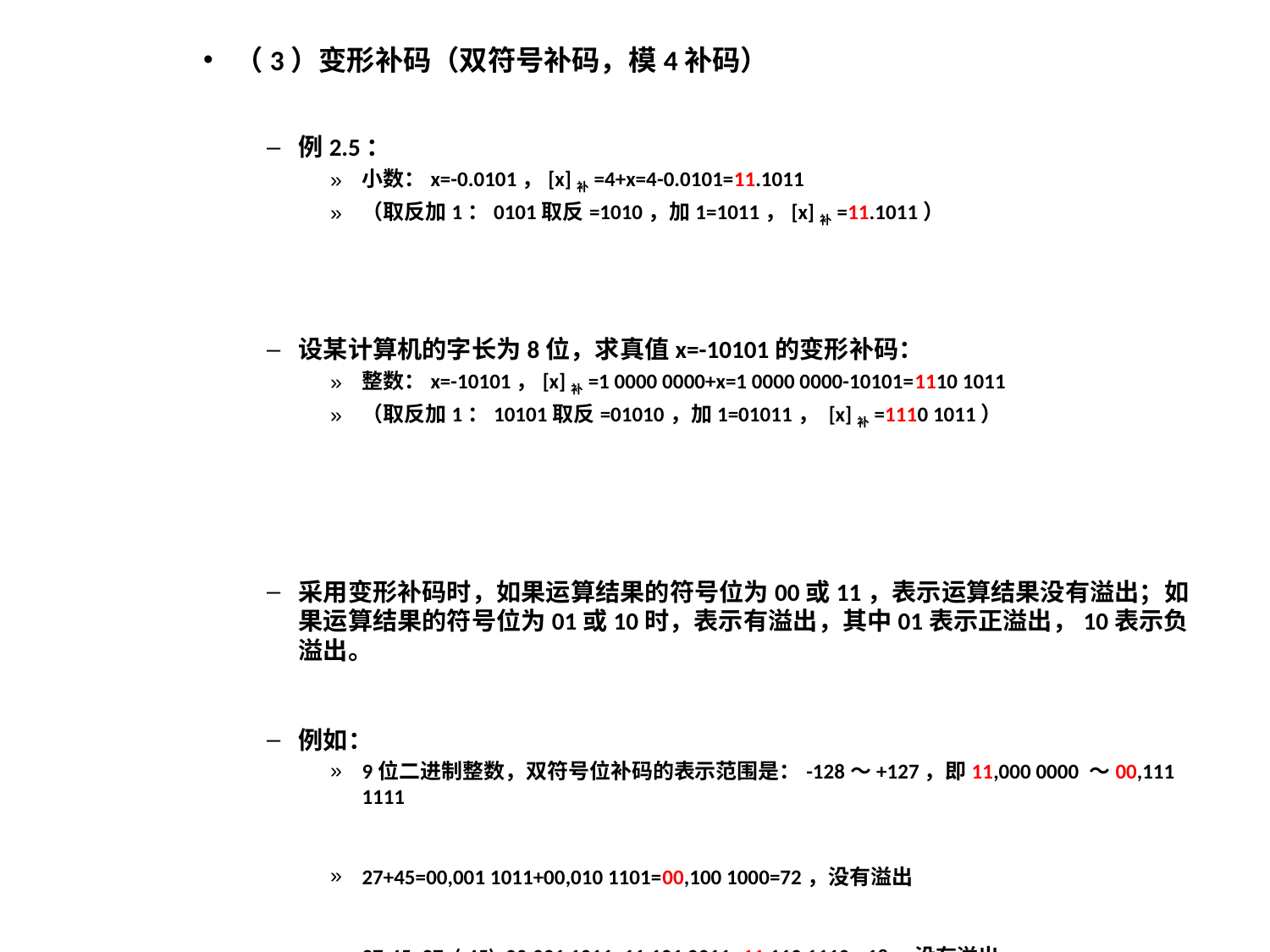

（3）变形补码（双符号补码，模4补码）

例2.5：
小数：x=-0.0101，[x]补=4+x=4-0.0101=11.1011
（取反加1：0101取反=1010，加1=1011，[x]补=11.1011）

设某计算机的字长为8位，求真值x=-10101的变形补码：
整数：x=-10101，[x]补=1 0000 0000+x=1 0000 0000-10101=1110 1011
（取反加1：10101取反=01010，加1=01011， [x]补=1110 1011）

采用变形补码时，如果运算结果的符号位为00或11，表示运算结果没有溢出；如果运算结果的符号位为01或10时，表示有溢出，其中01表示正溢出，10表示负溢出。

例如：
9位二进制整数，双符号位补码的表示范围是：-128～+127，即11,000 0000 ～00,111 1111

27+45=00,001 1011+00,010 1101=00,100 1000=72，没有溢出

27-45=27+(-45)=00,001 1011+11,101 0011=11,110 1110=-18，没有溢出

80+90=00,101 0000+00,101 1010=01,010 1010（80+90=170），正溢出

-80-90=-80+(-90)=11,011 0000+11,010 0110=10,101 0110（-80-90=-170），负溢出